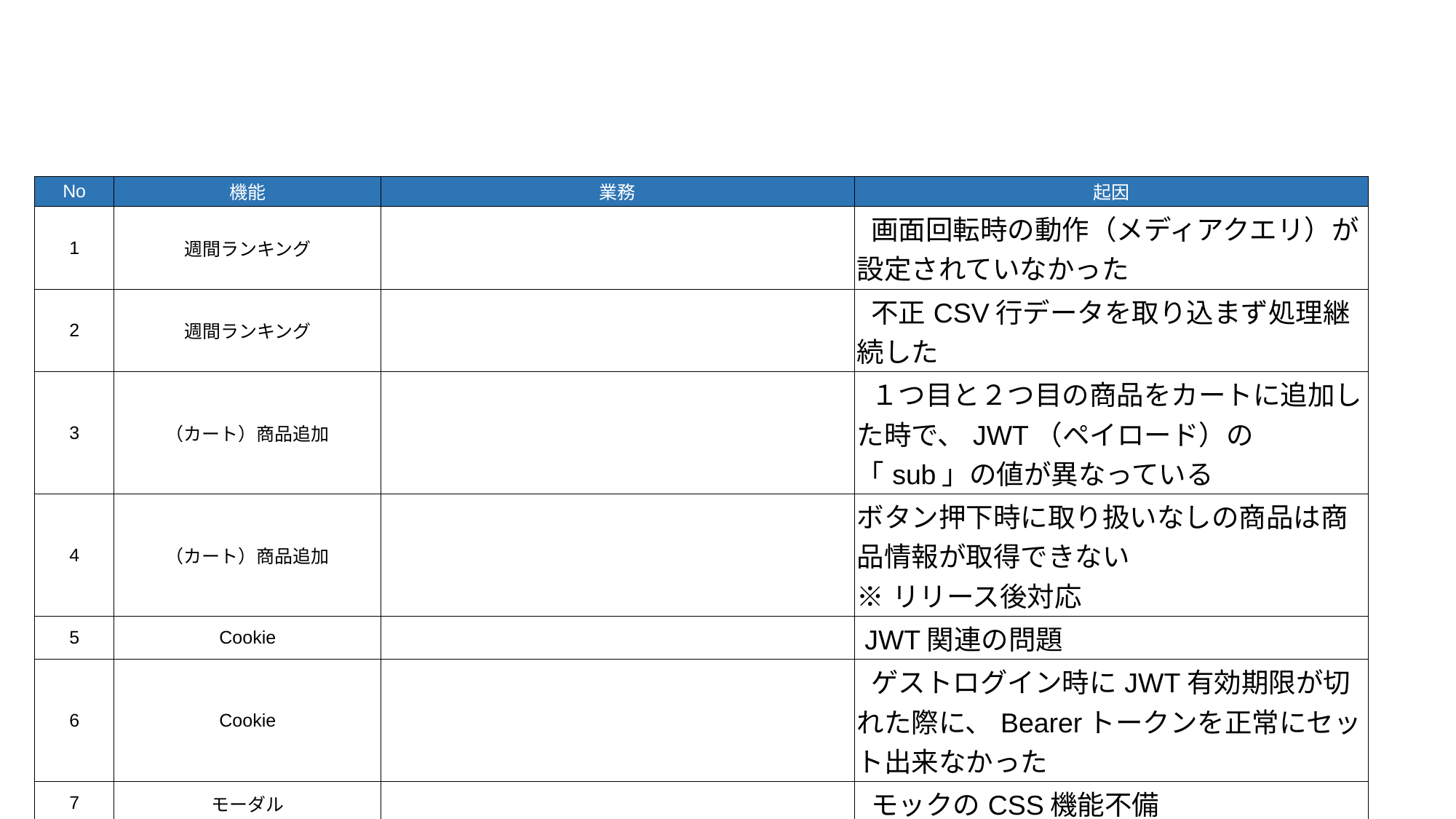

#
| No | 機能 | 業務 | 起因 |
| --- | --- | --- | --- |
| 1 | 週間ランキング |  | 画面回転時の動作（メディアクエリ）が設定されていなかった |
| 2 | 週間ランキング |  | 不正CSV行データを取り込まず処理継続した |
| 3 | （カート）商品追加 |  | １つ目と２つ目の商品をカートに追加した時で、JWT（ペイロード）の「sub」の値が異なっている |
| 4 | （カート）商品追加 |  | ボタン押下時に取り扱いなしの商品は商品情報が取得できない ※リリース後対応 |
| 5 | Cookie |  | JWT関連の問題 |
| 6 | Cookie |  | ゲストログイン時にJWT有効期限が切れた際に、Bearerトークンを正常にセット出来なかった |
| 7 | モーダル |  | モックのCSS機能不備 |
| 8 | モーダル |  | JavaScriptで表示部分のフォーマット正しくない ※仕様検討不足 |